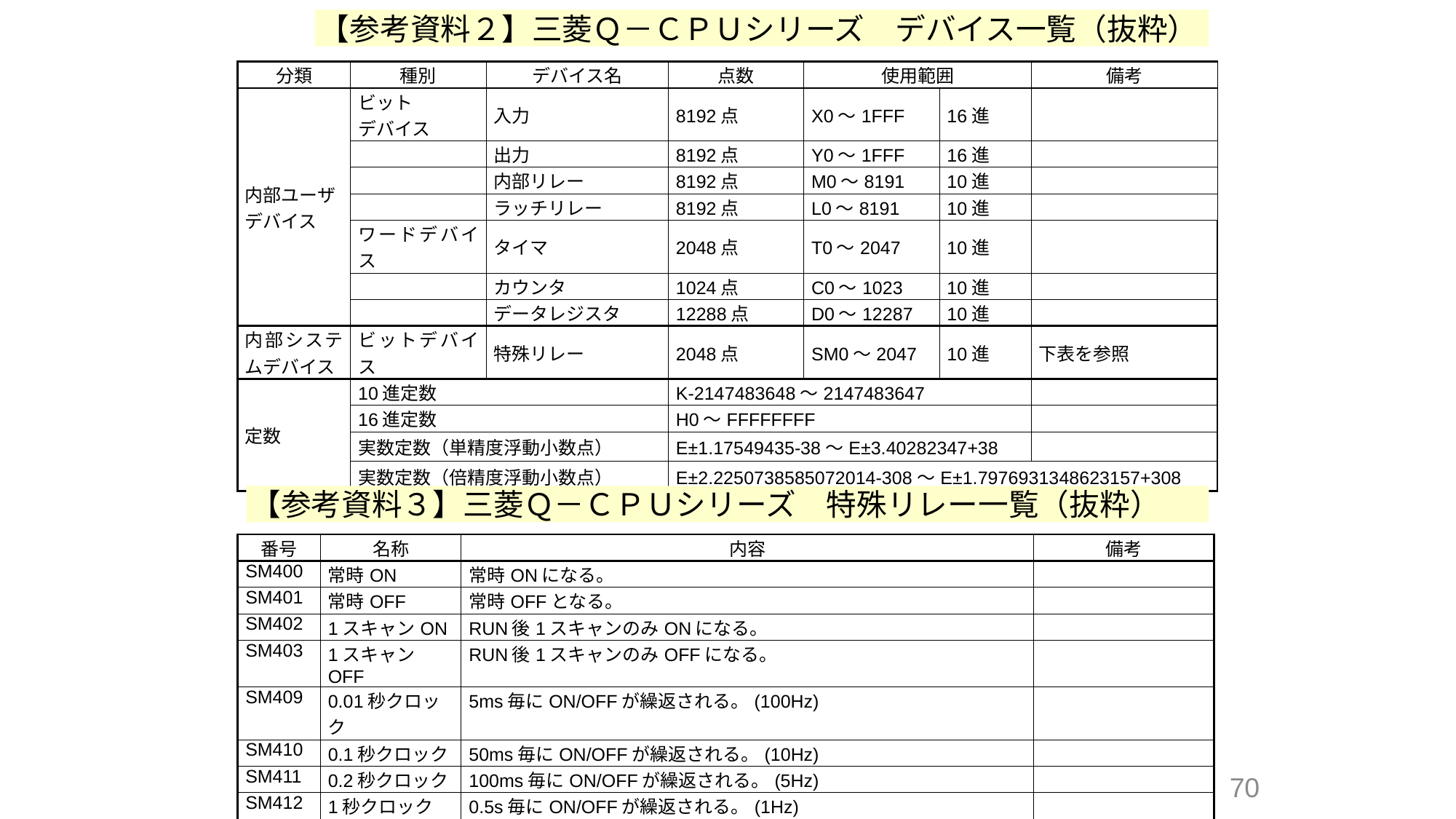

【参考資料２】三菱Ｑ－ＣＰＵシリーズ　デバイス一覧（抜粋）
| 分類 | 種別 | デバイス名 | 点数 | 使用範囲 |  | 備考 |
| --- | --- | --- | --- | --- | --- | --- |
| 内部ユーザ デバイス | ビット デバイス | 入力 | 8192点 | X0～1FFF | 16進 |  |
|  |  | 出力 | 8192点 | Y0～1FFF | 16進 |  |
|  |  | 内部リレー | 8192点 | M0～8191 | 10進 |  |
|  |  | ラッチリレー | 8192点 | L0～8191 | 10進 |  |
|  | ワードデバイス | タイマ | 2048点 | T0～2047 | 10進 |  |
|  |  | カウンタ | 1024点 | C0～1023 | 10進 |  |
|  |  | データレジスタ | 12288点 | D0～12287 | 10進 |  |
| 内部システムデバイス | ビットデバイス | 特殊リレー | 2048点 | SM0～2047 | 10進 | 下表を参照 |
| 定数 | 10進定数 |  | K-2147483648～2147483647 |  |  |  |
|  | 16進定数 |  | H0～FFFFFFFF |  |  |  |
|  | 実数定数（単精度浮動小数点） |  | E±1.17549435-38～E±3.40282347+38 |  |  |  |
|  | 実数定数（倍精度浮動小数点） |  | E±2.2250738585072014-308～E±1.7976931348623157+308 |  |  |  |
【参考資料３】三菱Ｑ－ＣＰＵシリーズ　特殊リレー一覧（抜粋）
| 番号 | 名称 | 内容 | 備考 |
| --- | --- | --- | --- |
| SM400 | 常時ON | 常時ONになる。 |  |
| SM401 | 常時OFF | 常時OFFとなる。 |  |
| SM402 | 1スキャンON | RUN後1スキャンのみONになる。 |  |
| SM403 | 1スキャンOFF | RUN後1スキャンのみOFFになる。 |  |
| SM409 | 0.01秒クロック | 5ms毎にON/OFFが繰返される。(100Hz) |  |
| SM410 | 0.1秒クロック | 50ms毎にON/OFFが繰返される。(10Hz) |  |
| SM411 | 0.2秒クロック | 100ms毎にON/OFFが繰返される。(5Hz) |  |
| SM412 | 1秒クロック | 0.5s毎にON/OFFが繰返される。(1Hz) |  |
| SM413 | 2秒クロック | 1s毎にON/OFFが繰返される。(0.5Hz) |  |
| SM414 | 2n秒クロック | SD414で指定の時間(単位：秒)毎にON/OFFが繰返される。 |  |
| SM415 | 2n(ms)クロック | SD415で指定の時間(単位：ms)毎にON/OFFが繰返される。 |  |
70